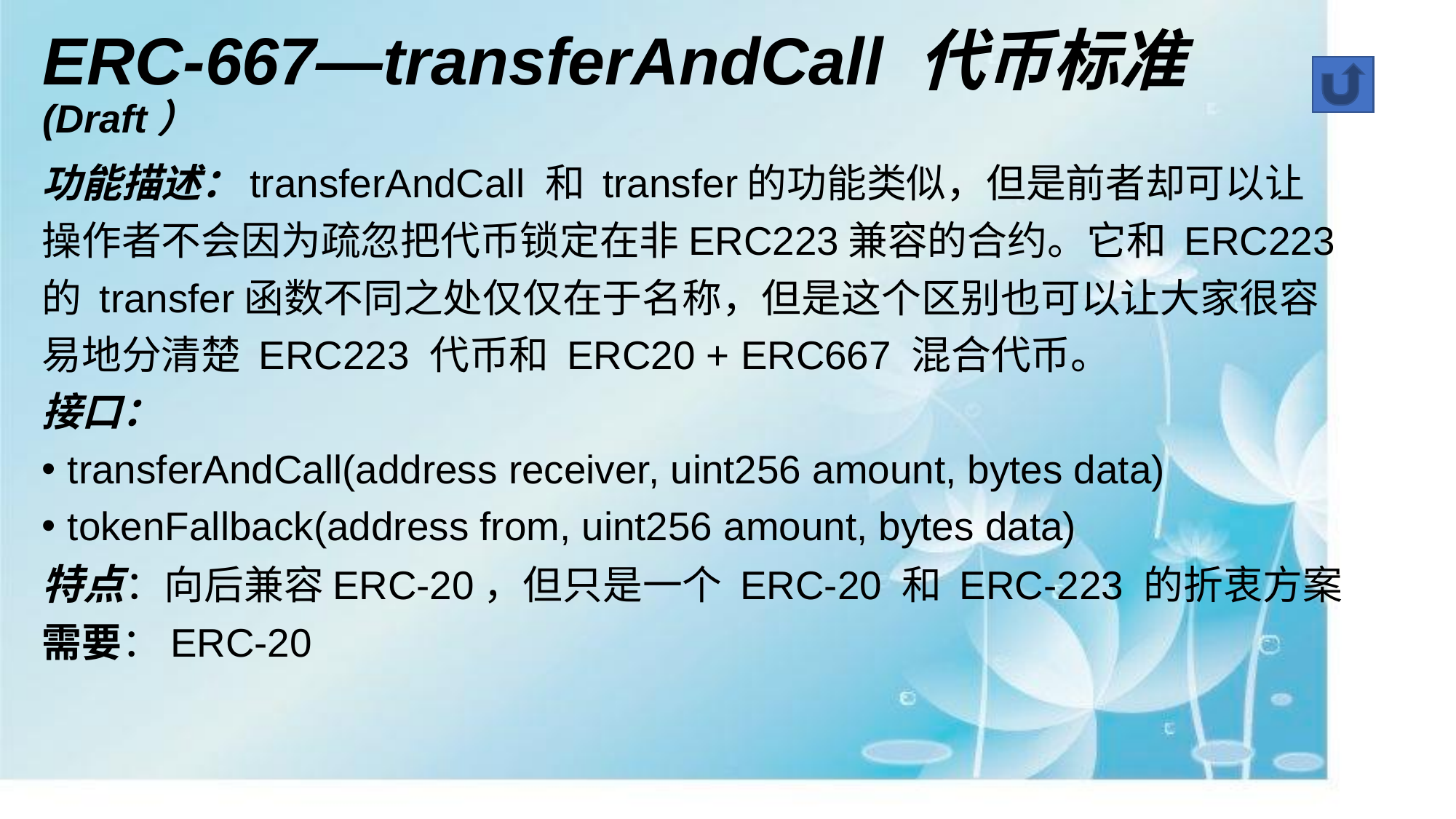

# ERC-667—transferAndCall 代币标准 (Draft）

功能描述：transferAndCall 和 transfer的功能类似，但是前者却可以让操作者不会因为疏忽把代币锁定在非ERC223兼容的合约。它和 ERC223 的 transfer函数不同之处仅仅在于名称，但是这个区别也可以让大家很容易地分清楚 ERC223 代币和 ERC20 + ERC667 混合代币。
接口：
transferAndCall(address receiver, uint256 amount, bytes data)
tokenFallback(address from, uint256 amount, bytes data)
特点：向后兼容ERC-20，但只是一个 ERC-20 和 ERC-223 的折衷方案
需要：ERC-20